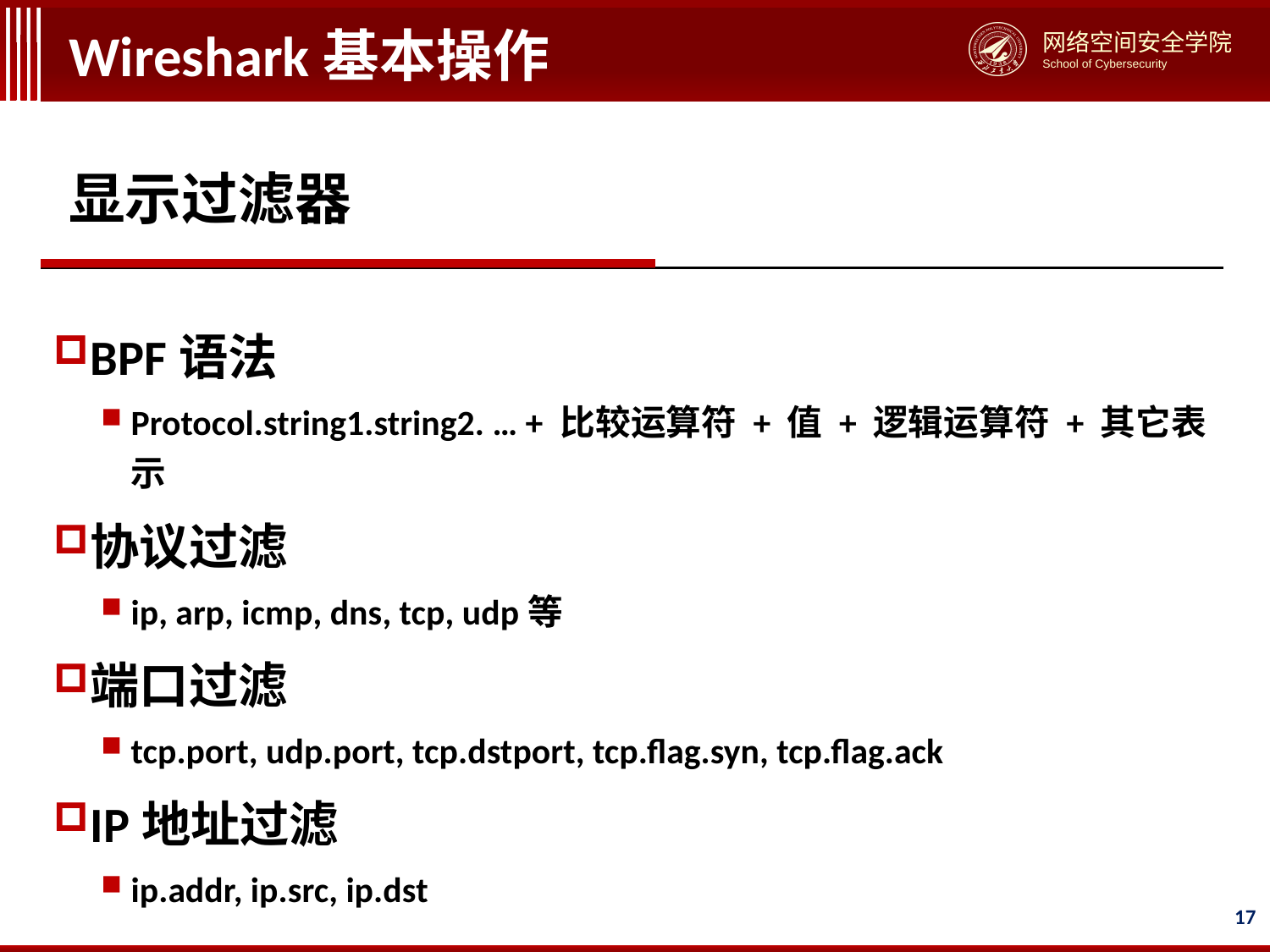

# Wireshark基本操作
显示过滤器
BPF语法
Protocol.string1.string2. … + 比较运算符 + 值 + 逻辑运算符 + 其它表示
协议过滤
ip, arp, icmp, dns, tcp, udp等
端口过滤
tcp.port, udp.port, tcp.dstport, tcp.flag.syn, tcp.flag.ack
IP地址过滤
ip.addr, ip.src, ip.dst